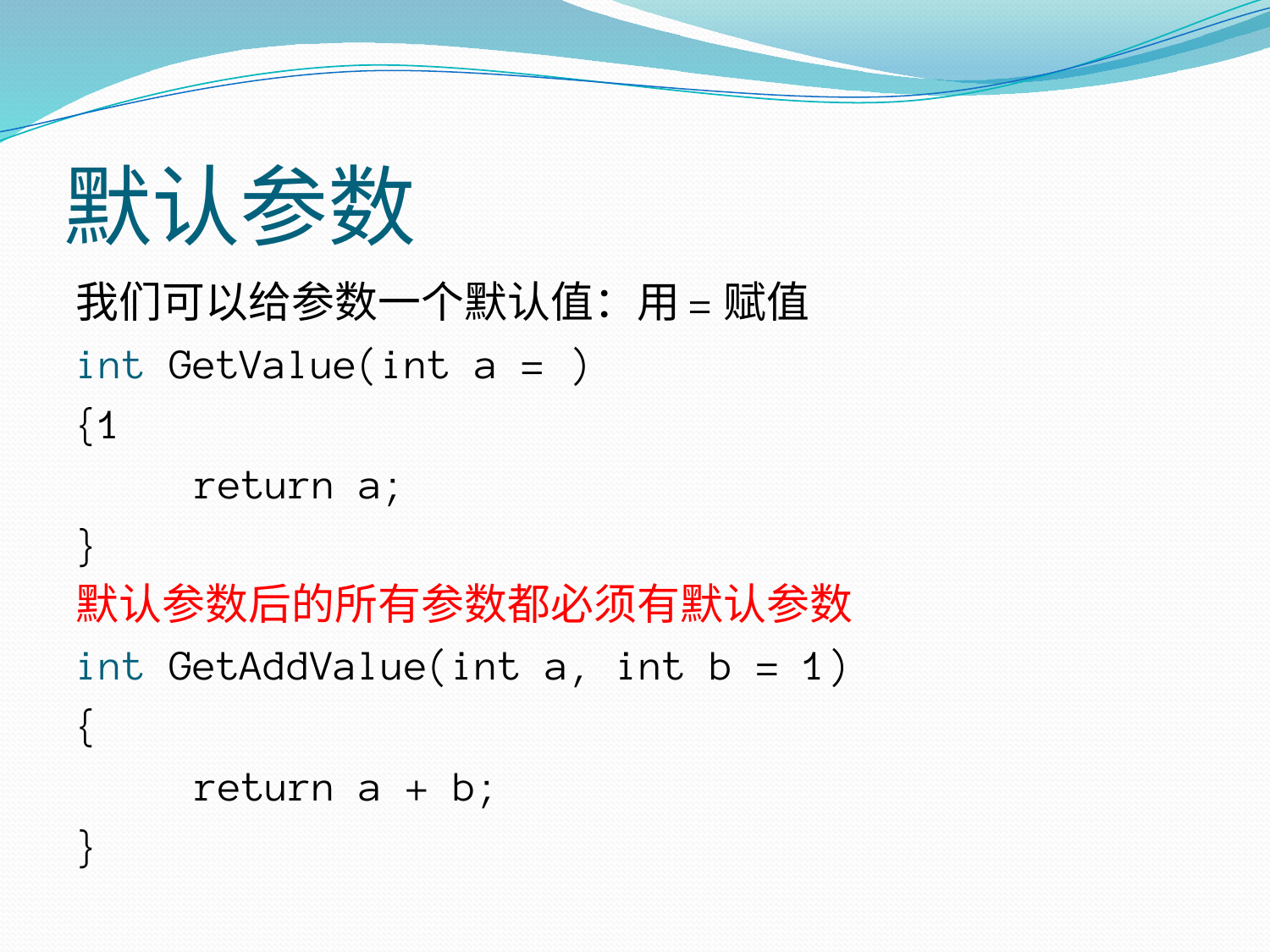

# 默认参数
我们可以给参数一个默认值：用=赋值
int GetValue(int a = )
{1
	return a;
}
默认参数后的所有参数都必须有默认参数
int GetAddValue(int a, int b = 1)
{
	return a + b;
}